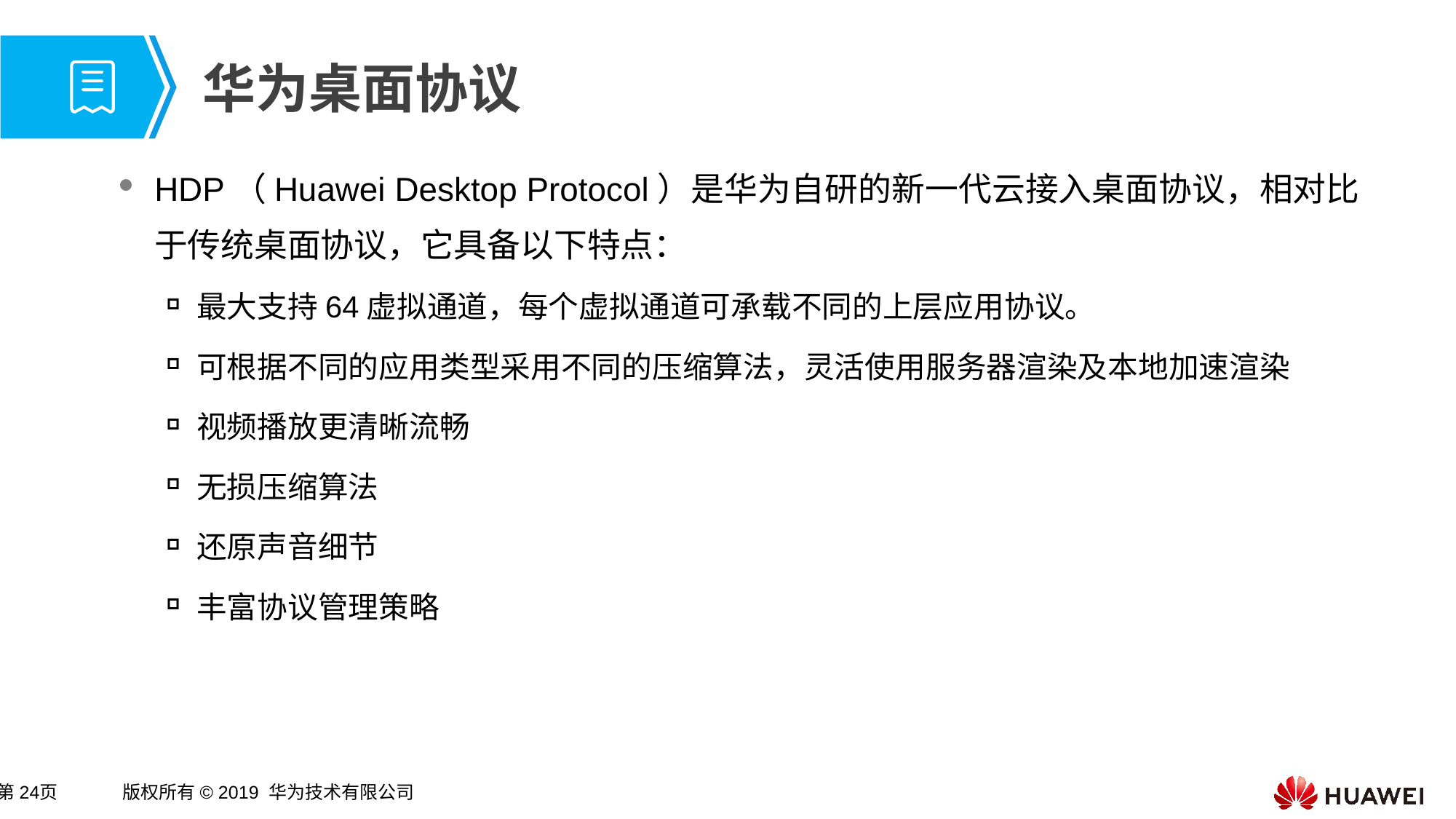

# 华为桌面协议
HDP（Huawei Desktop Protocol）是华为自研的新一代云接入桌面协议，相对比于传统桌面协议，它具备以下特点：
最大支持64虚拟通道，每个虚拟通道可承载不同的上层应用协议。
可根据不同的应用类型采用不同的压缩算法，灵活使用服务器渲染及本地加速渲染
视频播放更清晰流畅
无损压缩算法
还原声音细节
丰富协议管理策略